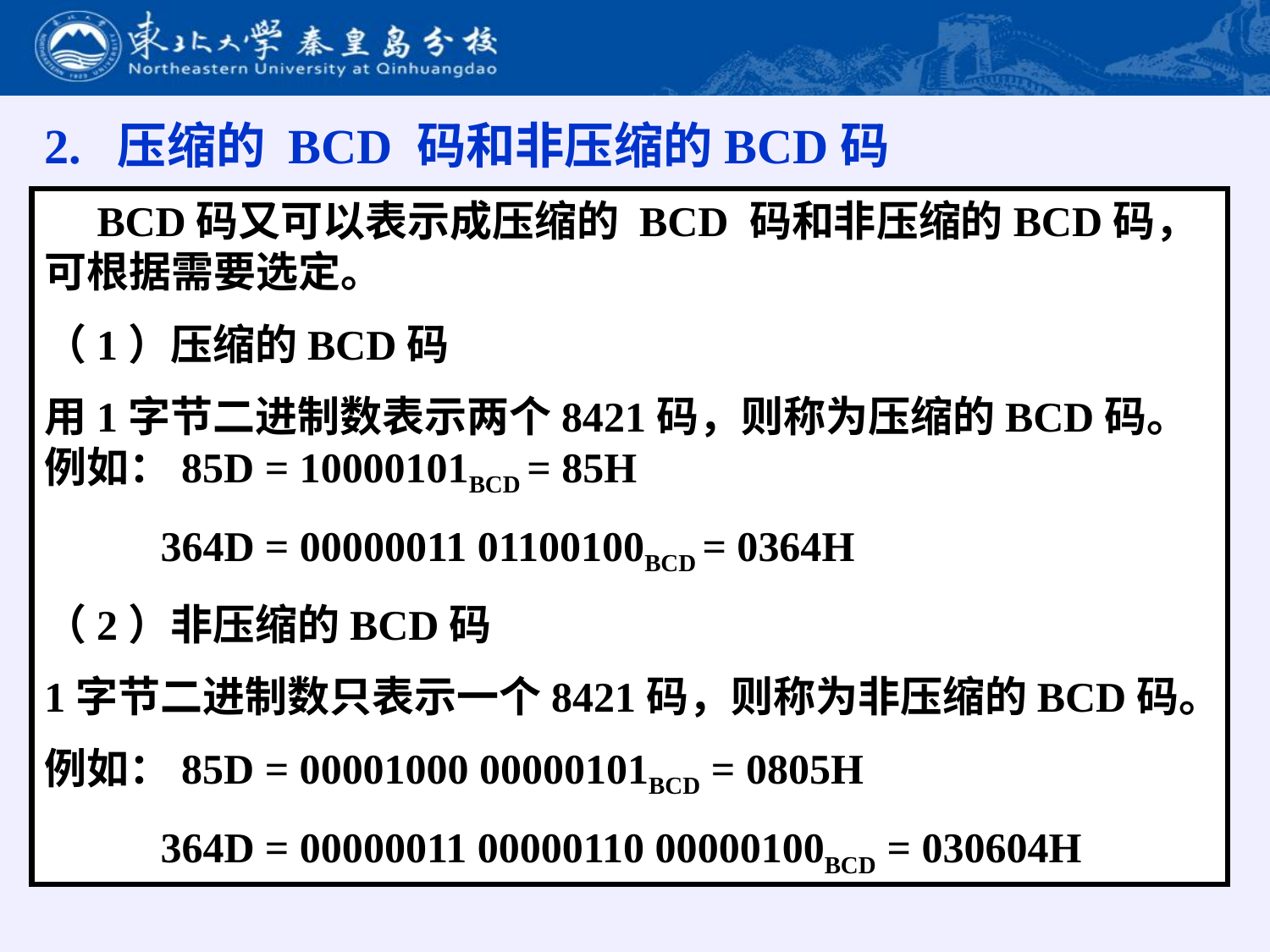

2.  压缩的 BCD 码和非压缩的BCD码
     BCD码又可以表示成压缩的 BCD 码和非压缩的BCD码，可根据需要选定。
（1）压缩的BCD码
用1字节二进制数表示两个8421码，则称为压缩的BCD码。例如：85D = 10000101BCD = 85H
           364D = 00000011 01100100BCD = 0364H
（2）非压缩的BCD码
1字节二进制数只表示一个8421码，则称为非压缩的BCD码。
例如：85D = 00001000 00000101BCD = 0805H
           364D = 00000011 00000110 00000100BCD = 030604H